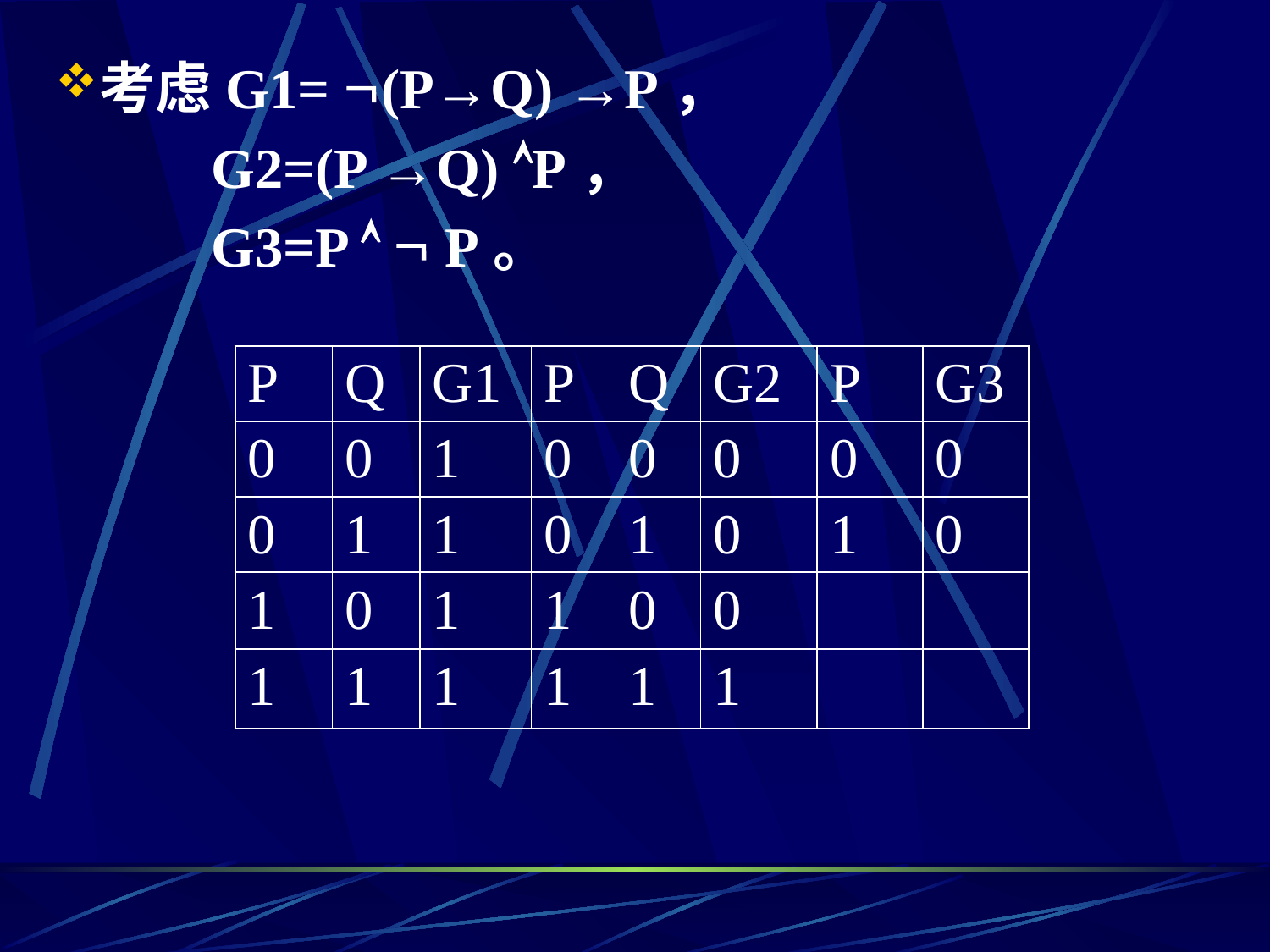

考虑G1= ¬(P→Q) →P，
           G2=(P →Q) ∧P，
           G3=P ∧ ¬ P。

| P | Q | G1 | P | Q | G2 | P | G3 |
| --- | --- | --- | --- | --- | --- | --- | --- |
| 0 | 0 | 1 | 0 | 0 | 0 | 0 | 0 |
| 0 | 1 | 1 | 0 | 1 | 0 | 1 | 0 |
| 1 | 0 | 1 | 1 | 0 | 0 |  |  |
| 1 | 1 | 1 | 1 | 1 | 1 |  |  |
25